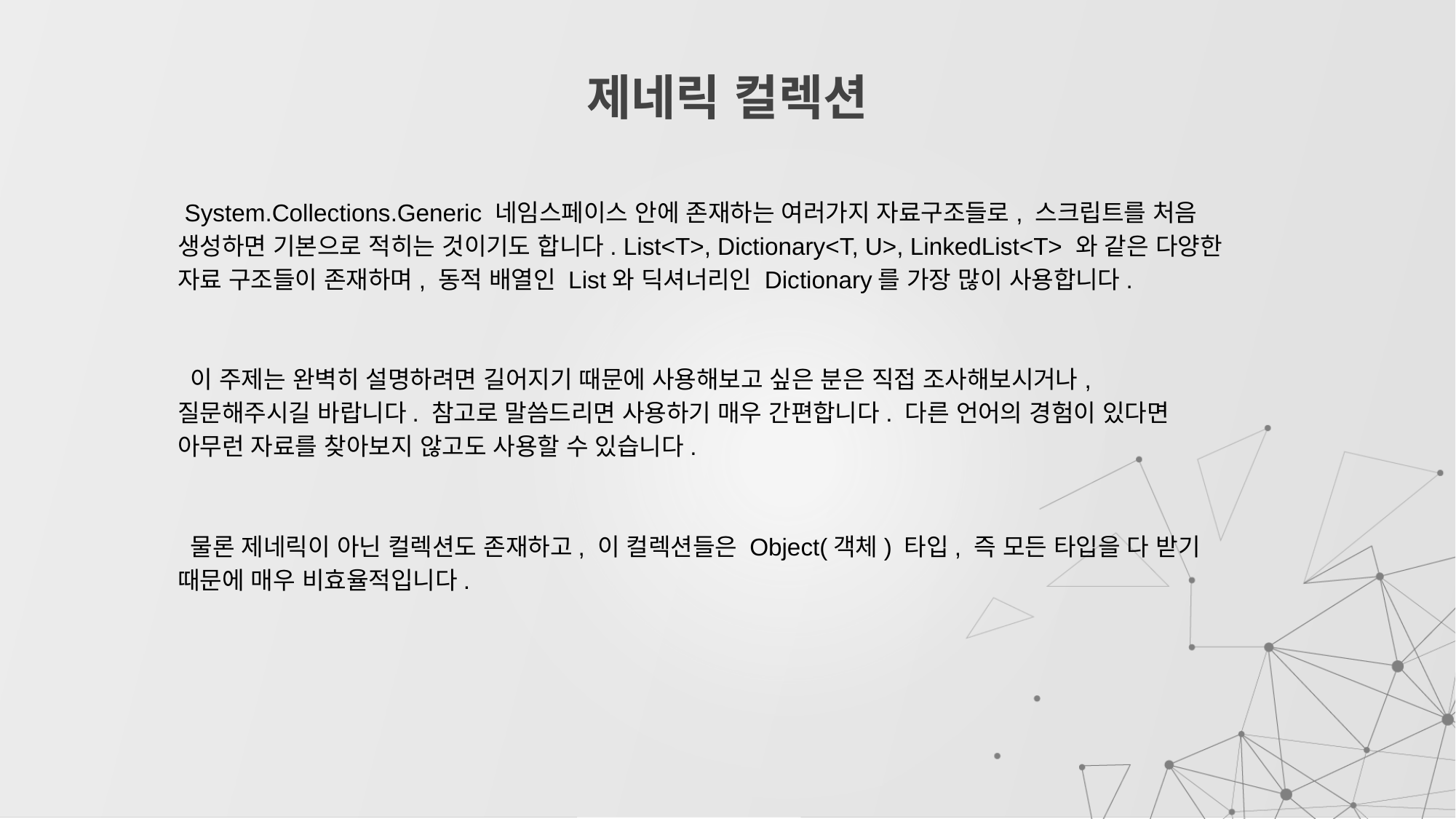

# 제네릭 컬렉션
 System.Collections.Generic 네임스페이스 안에 존재하는 여러가지 자료구조들로, 스크립트를 처음 생성하면 기본으로 적히는 것이기도 합니다. List<T>, Dictionary<T, U>, LinkedList<T> 와 같은 다양한 자료 구조들이 존재하며, 동적 배열인 List와 딕셔너리인 Dictionary를 가장 많이 사용합니다.

 이 주제는 완벽히 설명하려면 길어지기 때문에 사용해보고 싶은 분은 직접 조사해보시거나, 질문해주시길 바랍니다. 참고로 말씀드리면 사용하기 매우 간편합니다. 다른 언어의 경험이 있다면 아무런 자료를 찾아보지 않고도 사용할 수 있습니다.

 물론 제네릭이 아닌 컬렉션도 존재하고, 이 컬렉션들은 Object(객체) 타입, 즉 모든 타입을 다 받기 때문에 매우 비효율적입니다.